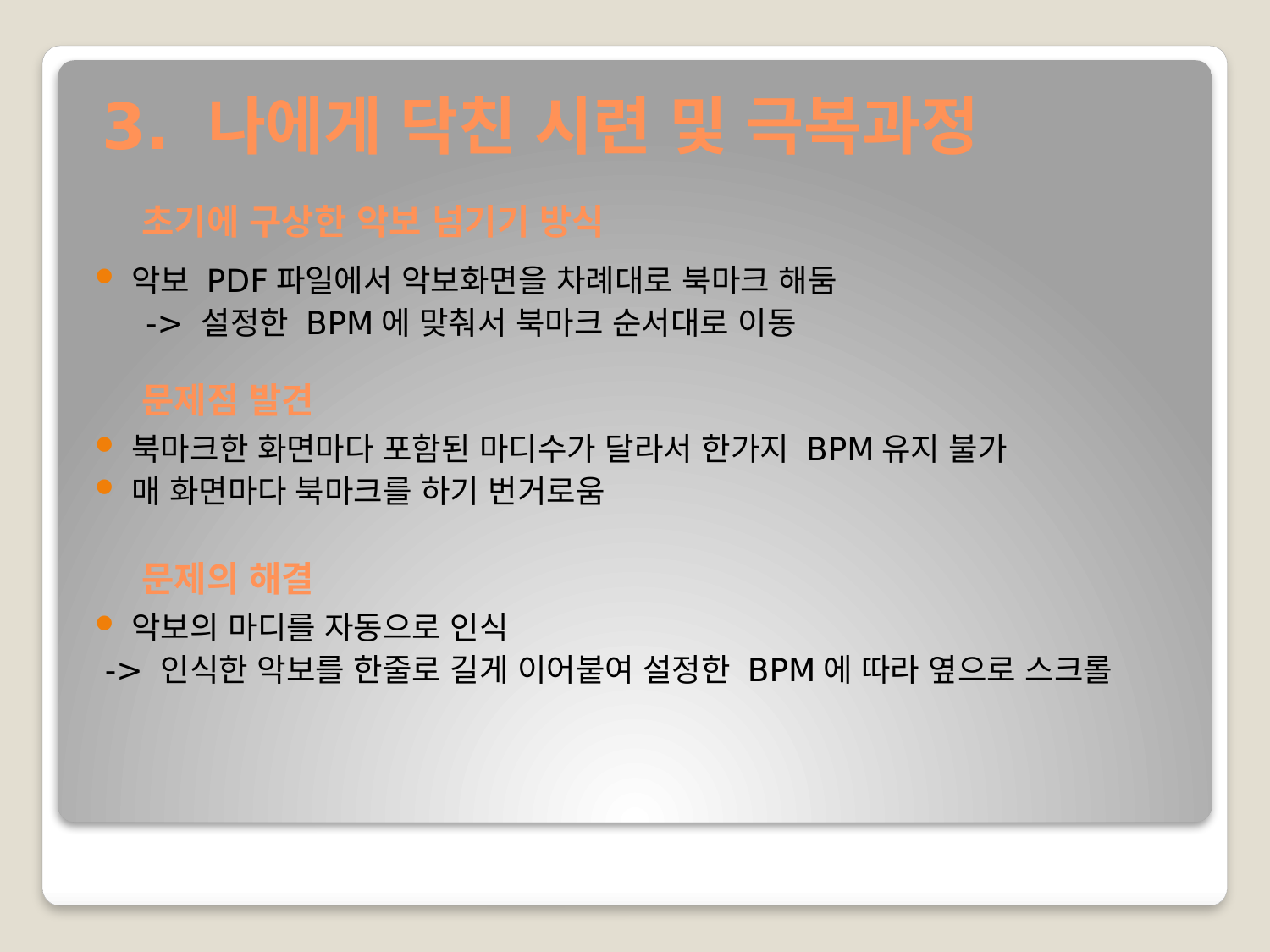

3. 나에게 닥친 시련 및 극복과정
# 초기에 구상한 악보 넘기기 방식
악보 PDF파일에서 악보화면을 차례대로 북마크 해둠
     -> 설정한 BPM에 맞춰서 북마크 순서대로 이동
문제점 발견
북마크한 화면마다 포함된 마디수가 달라서 한가지 BPM유지 불가
매 화면마다 북마크를 하기 번거로움
문제의 해결
악보의 마디를 자동으로 인식
 -> 인식한 악보를 한줄로 길게 이어붙여 설정한 BPM에 따라 옆으로 스크롤